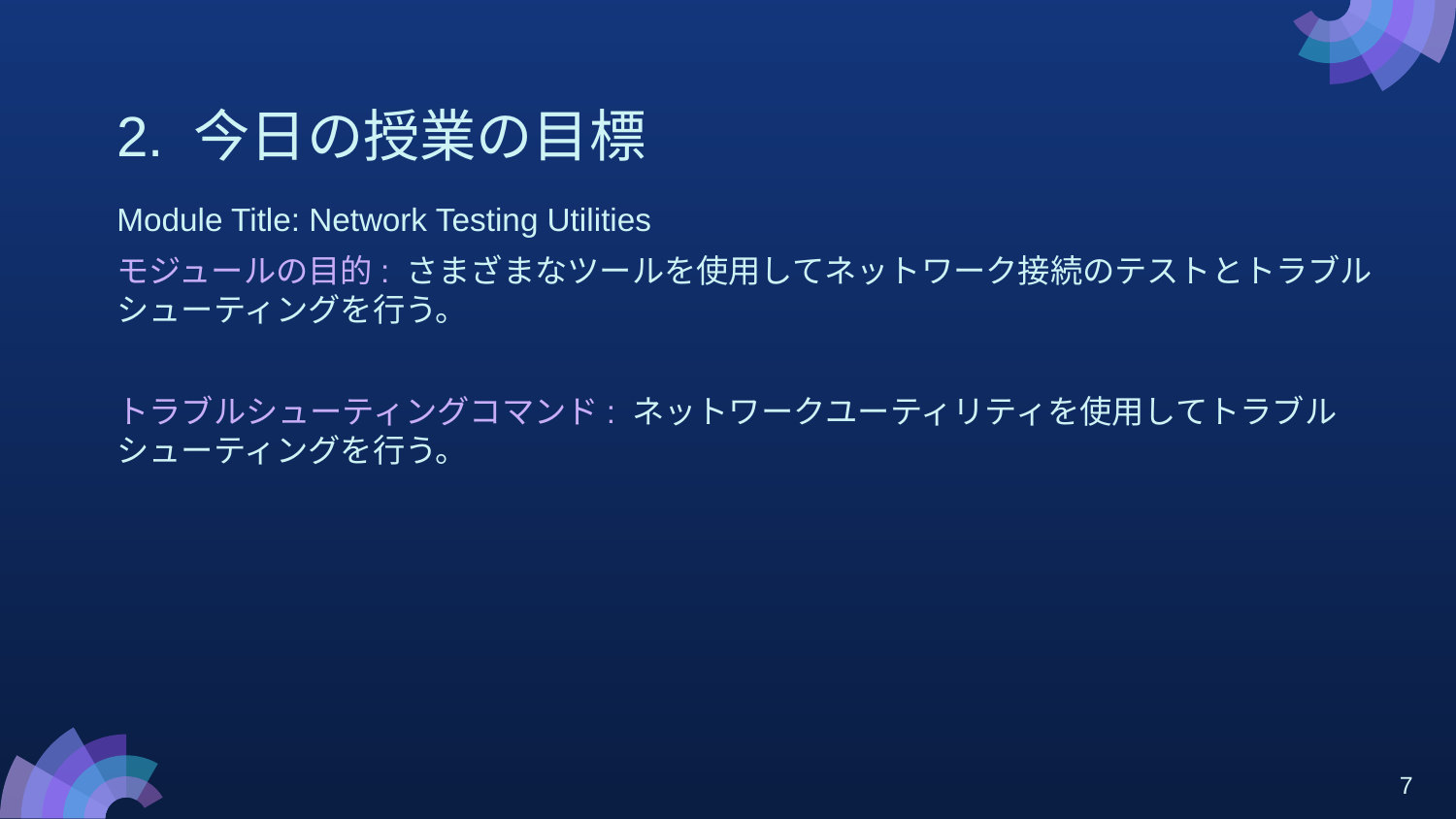

# 2. 今日の授業の目標
Module Title: Network Testing Utilities
モジュールの目的: さまざまなツールを使用してネットワーク接続のテストとトラブルシューティングを行う。

トラブルシューティングコマンド: ネットワークユーティリティを使用してトラブルシューティングを行う。
7